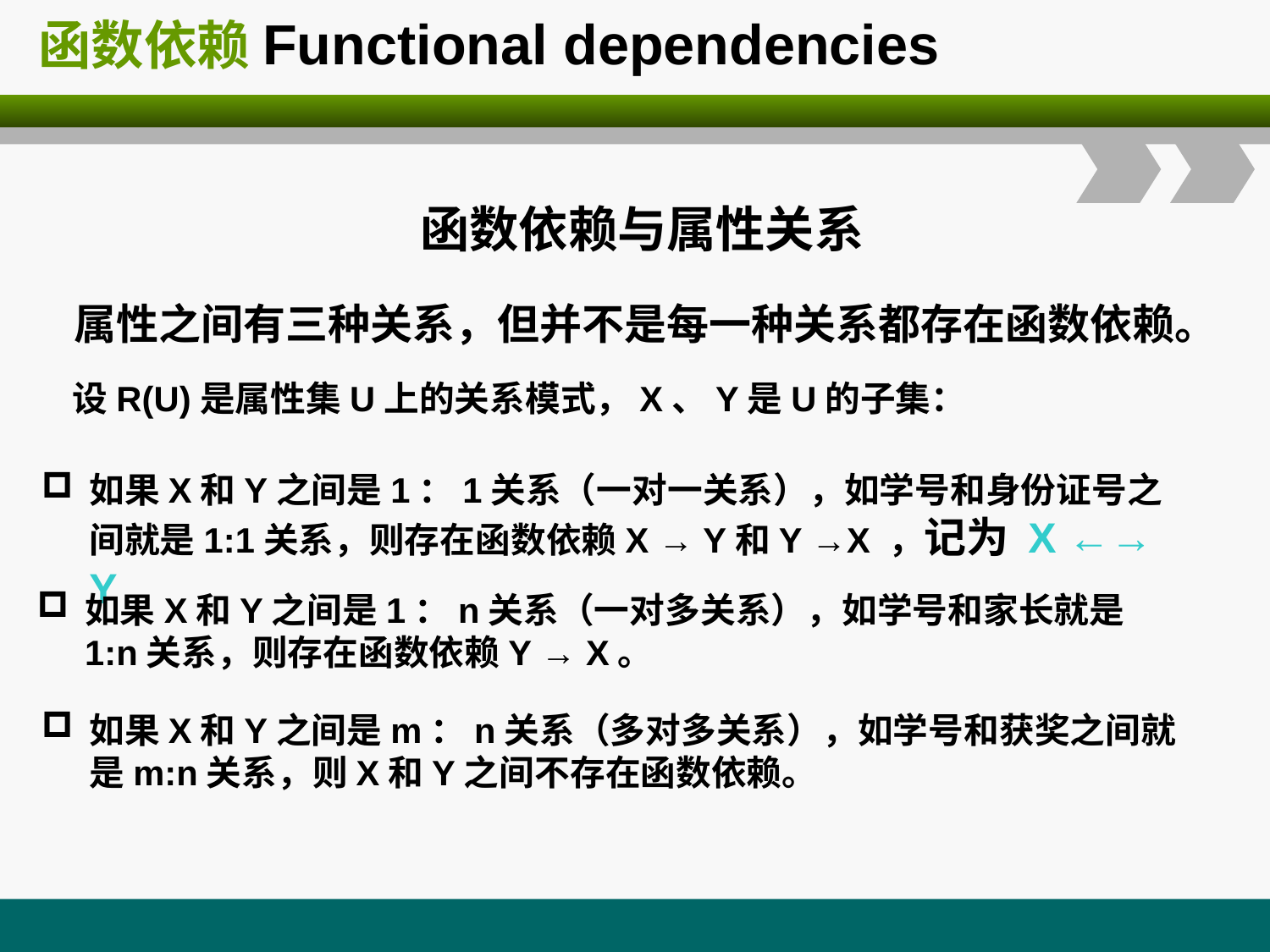

# 函数依赖Functional dependencies
函数依赖与属性关系
属性之间有三种关系，但并不是每一种关系都存在函数依赖。
设R(U)是属性集U上的关系模式，X、Y是U的子集：
如果X和Y之间是1：1关系（一对一关系），如学号和身份证号之间就是1:1关系，则存在函数依赖X → Y和Y →X ，记为 X ←→ Y
如果X和Y之间是1：n关系（一对多关系），如学号和家长就是1:n关系，则存在函数依赖Y → X。
如果X和Y之间是m：n关系（多对多关系），如学号和获奖之间就是m:n关系，则X和Y之间不存在函数依赖。